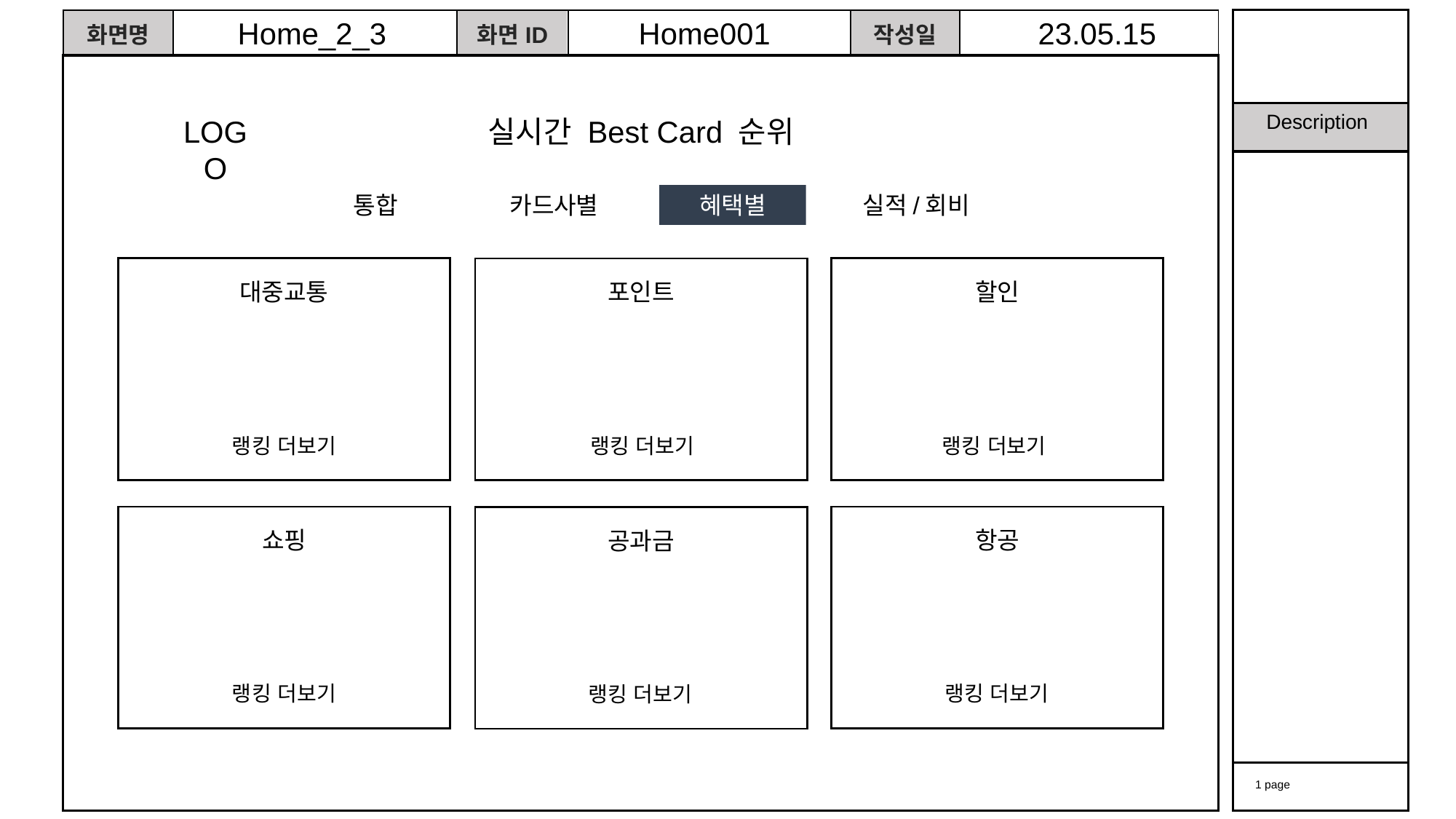

Home_2_3
Home001
23.05.15
실시간 Best Card 순위
LOGO
통합
카드사별
혜택별
실적/회비

대중교통

할인

포인트
랭킹 더보기
랭킹 더보기
랭킹 더보기

쇼핑

항공

공과금
랭킹 더보기
랭킹 더보기
랭킹 더보기